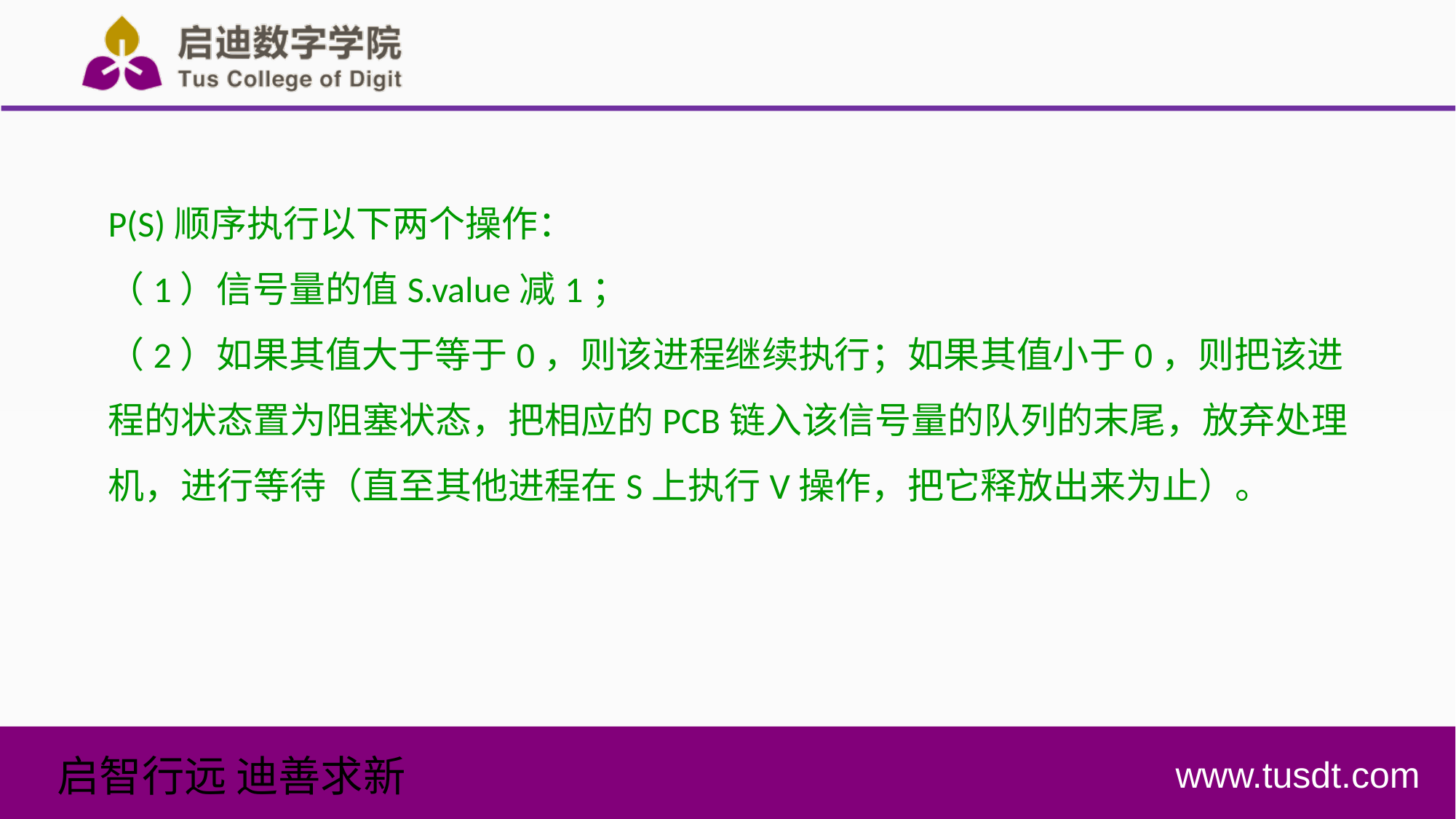

P(S)顺序执行以下两个操作：
（1）信号量的值S.value减1；
（2）如果其值大于等于0，则该进程继续执行；如果其值小于0，则把该进程的状态置为阻塞状态，把相应的PCB链入该信号量的队列的末尾，放弃处理机，进行等待（直至其他进程在S上执行V操作，把它释放出来为止）。